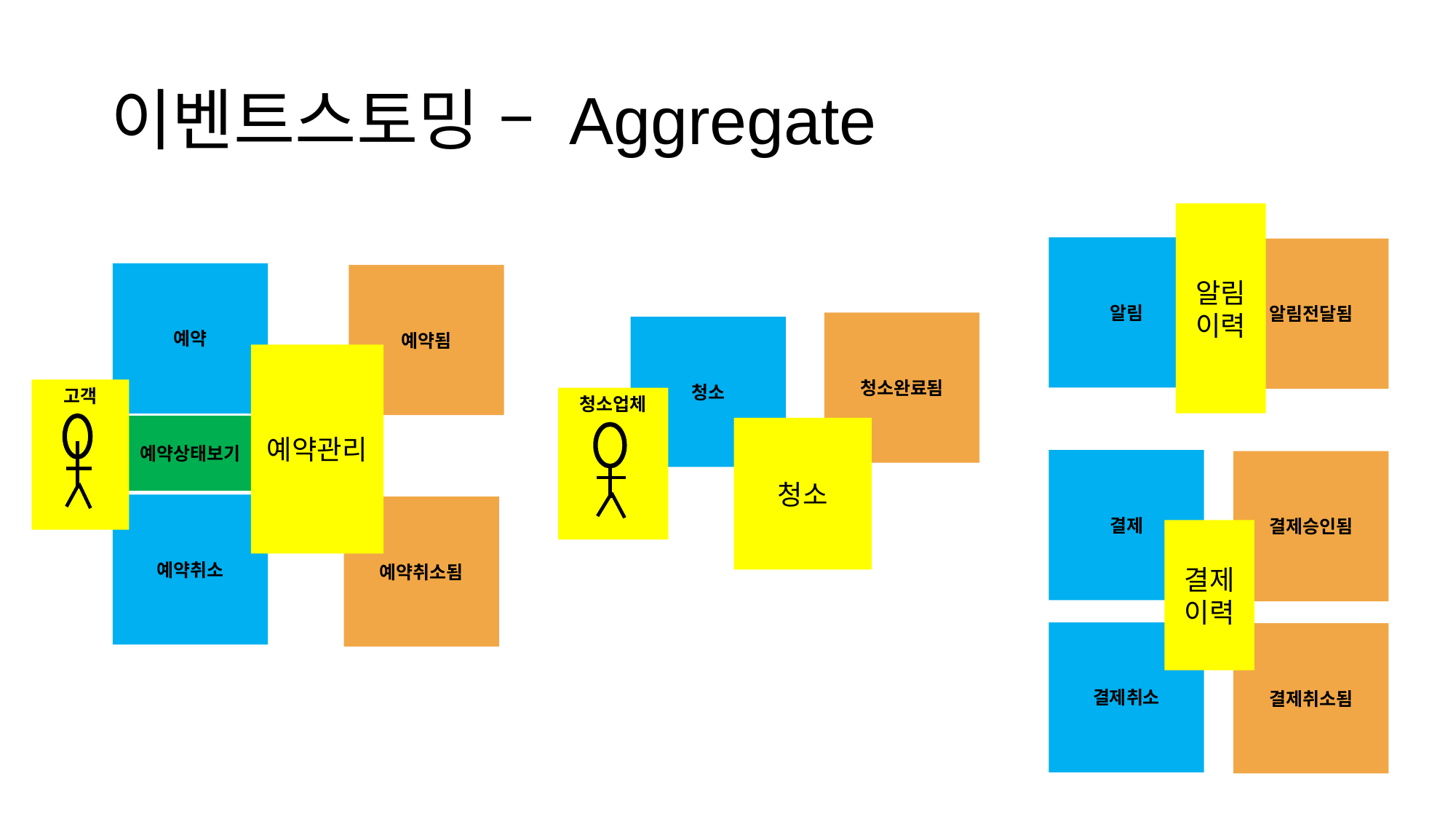

# 이벤트스토밍 – Aggregate
알림이력
알림
알림전달됨
예약
예약됨
청소완료됨
청소
예약관리
고객

청소업체

예약상태보기
청소
결제
결제승인됨
예약취소
예약취소됨
결제이력
결제취소
결제취소됨